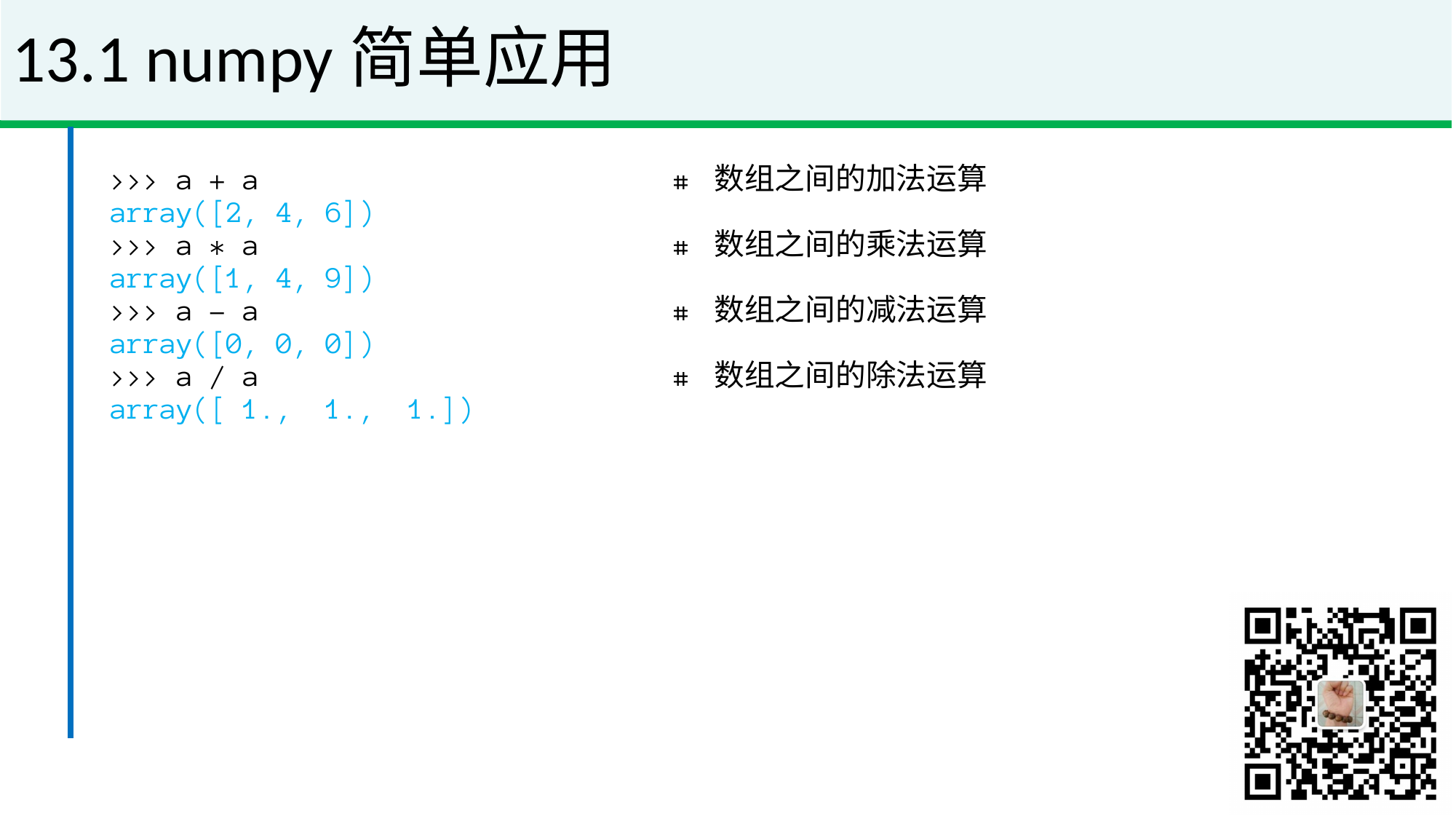

# 13.1 numpy简单应用
>>> a + a                         # 数组之间的加法运算
array([2, 4, 6])
>>> a * a                         # 数组之间的乘法运算
array([1, 4, 9])
>>> a - a                         # 数组之间的减法运算
array([0, 0, 0])
>>> a / a                         # 数组之间的除法运算
array([ 1.,  1.,  1.])